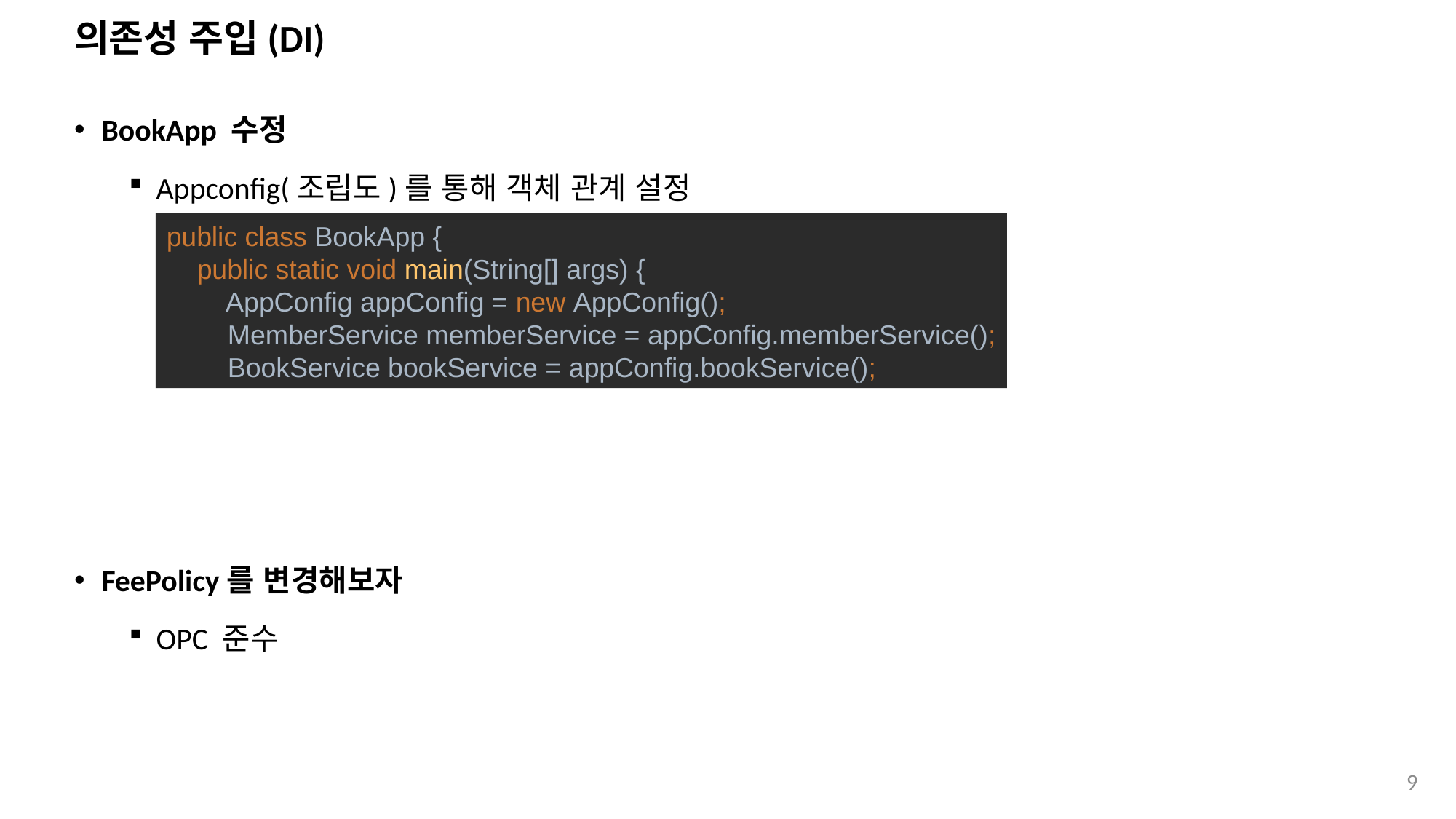

# 의존성 주입(DI)
BookApp 수정
Appconfig(조립도)를 통해 객체 관계 설정

FeePolicy를 변경해보자
OPC 준수

public class BookApp {
    public static void main(String[] args) {
        AppConfig appConfig = new AppConfig();
        MemberService memberService = appConfig.memberService();
        BookService bookService = appConfig.bookService();
9